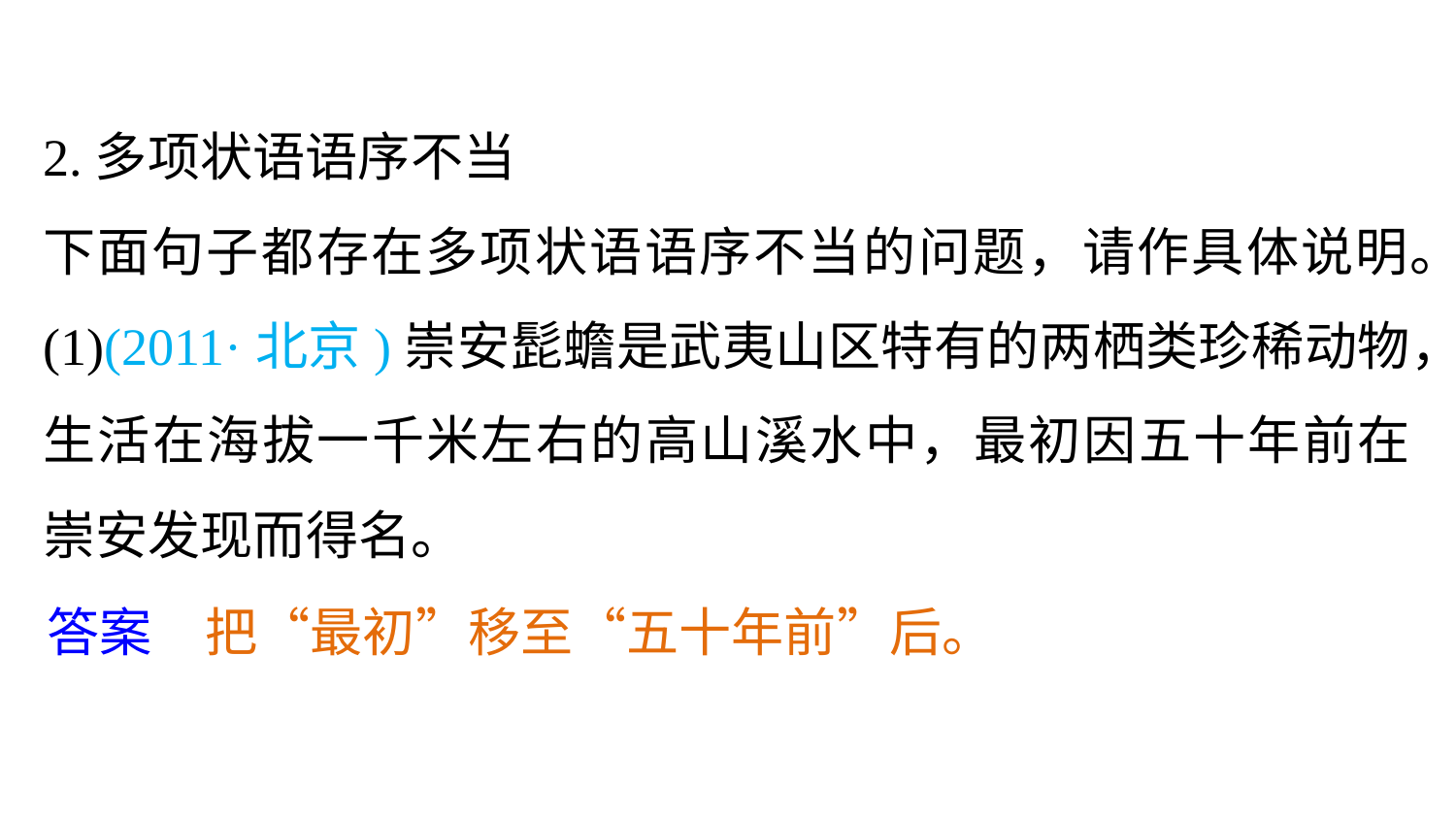

2.多项状语语序不当
下面句子都存在多项状语语序不当的问题，请作具体说明。
(1)(2011·北京)崇安髭蟾是武夷山区特有的两栖类珍稀动物，生活在海拔一千米左右的高山溪水中，最初因五十年前在崇安发现而得名。
答案　把“最初”移至“五十年前”后。